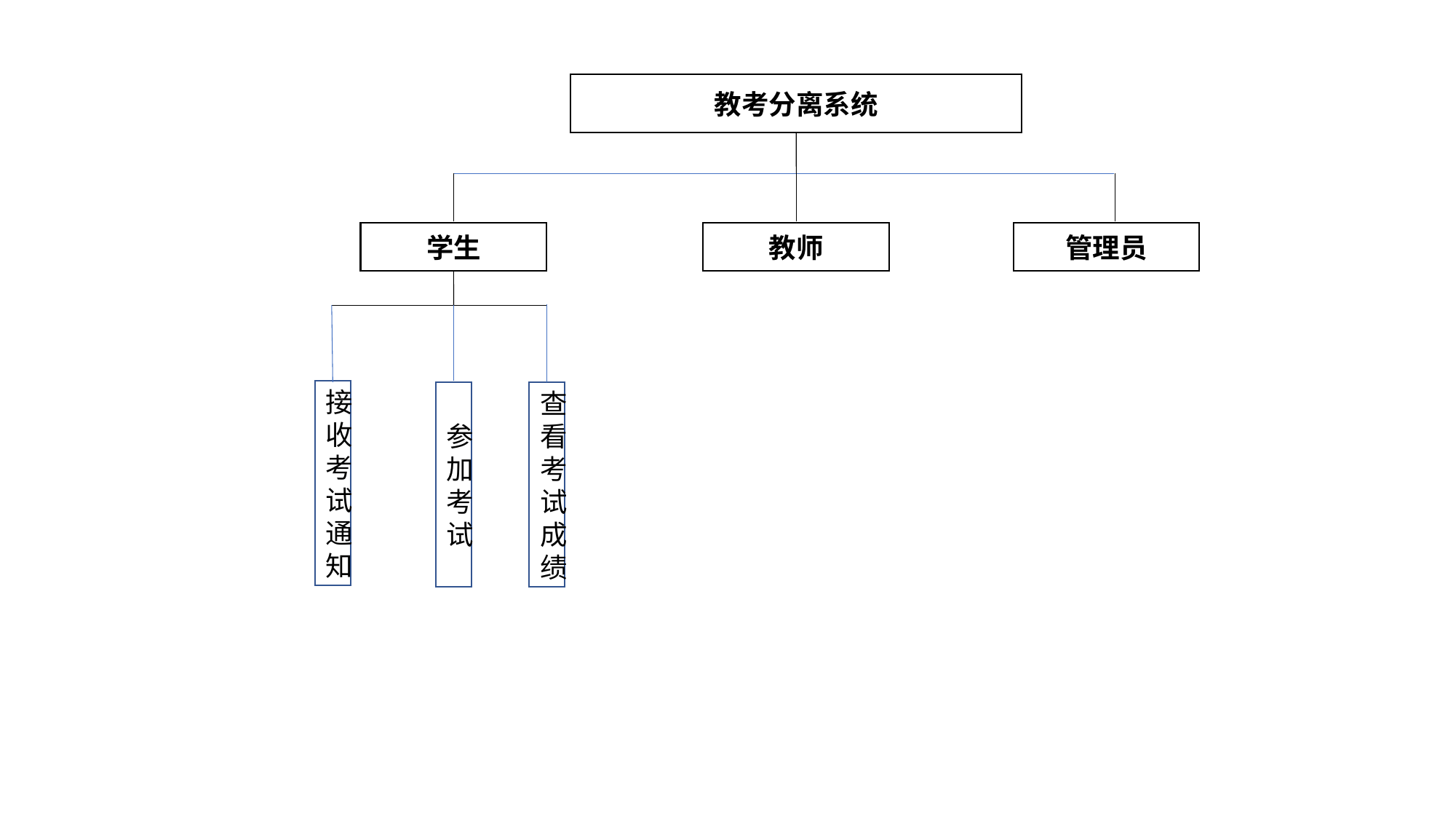

教考分离系统
学生
教师
管理员
接收考试通知
参加考试
查看考试成绩